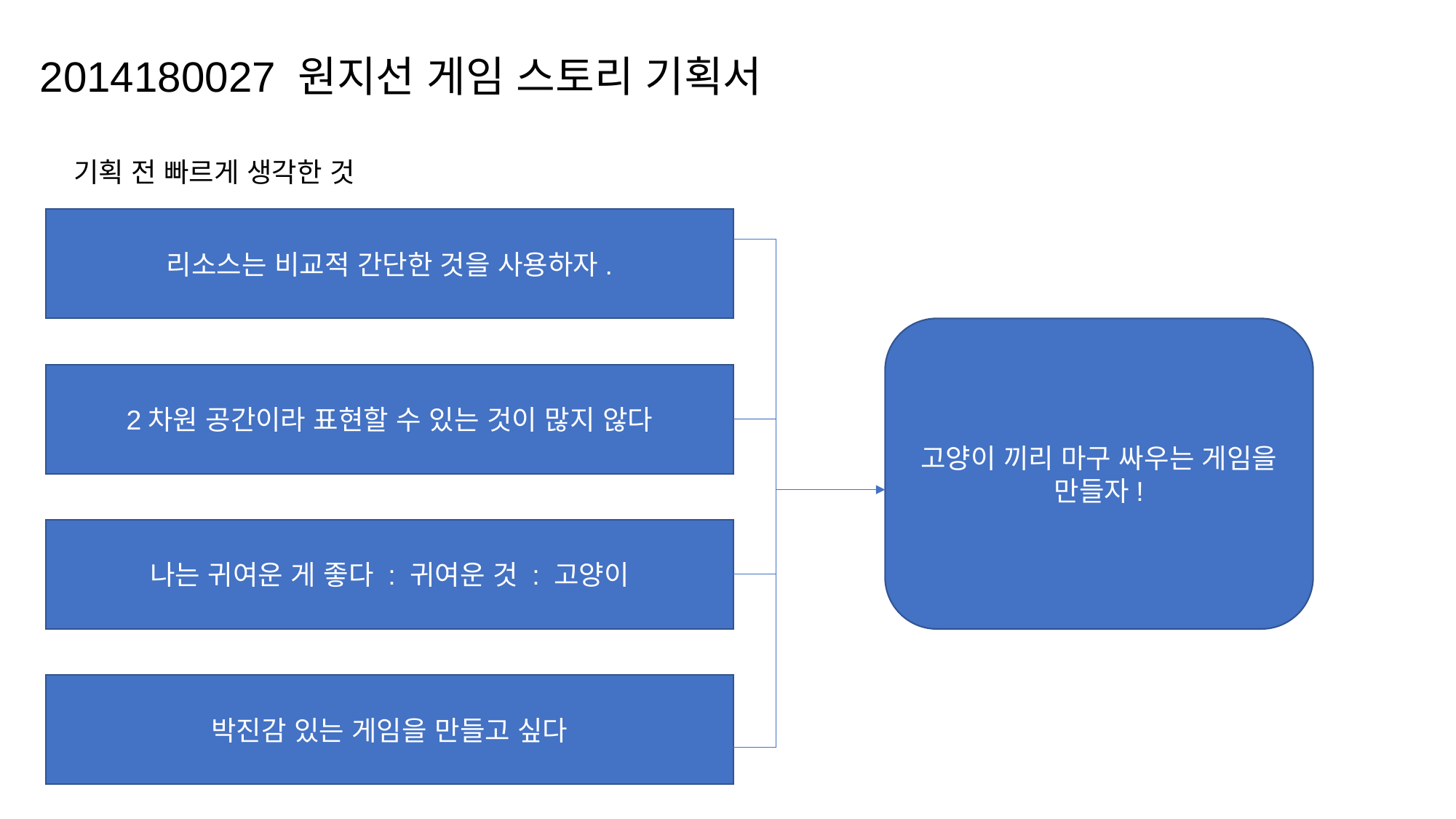

2014180027 원지선 게임 스토리 기획서
기획 전 빠르게 생각한 것
리소스는 비교적 간단한 것을 사용하자.
고양이 끼리 마구 싸우는 게임을 만들자!
2차원 공간이라 표현할 수 있는 것이 많지 않다
나는 귀여운 게 좋다 : 귀여운 것 : 고양이
박진감 있는 게임을 만들고 싶다